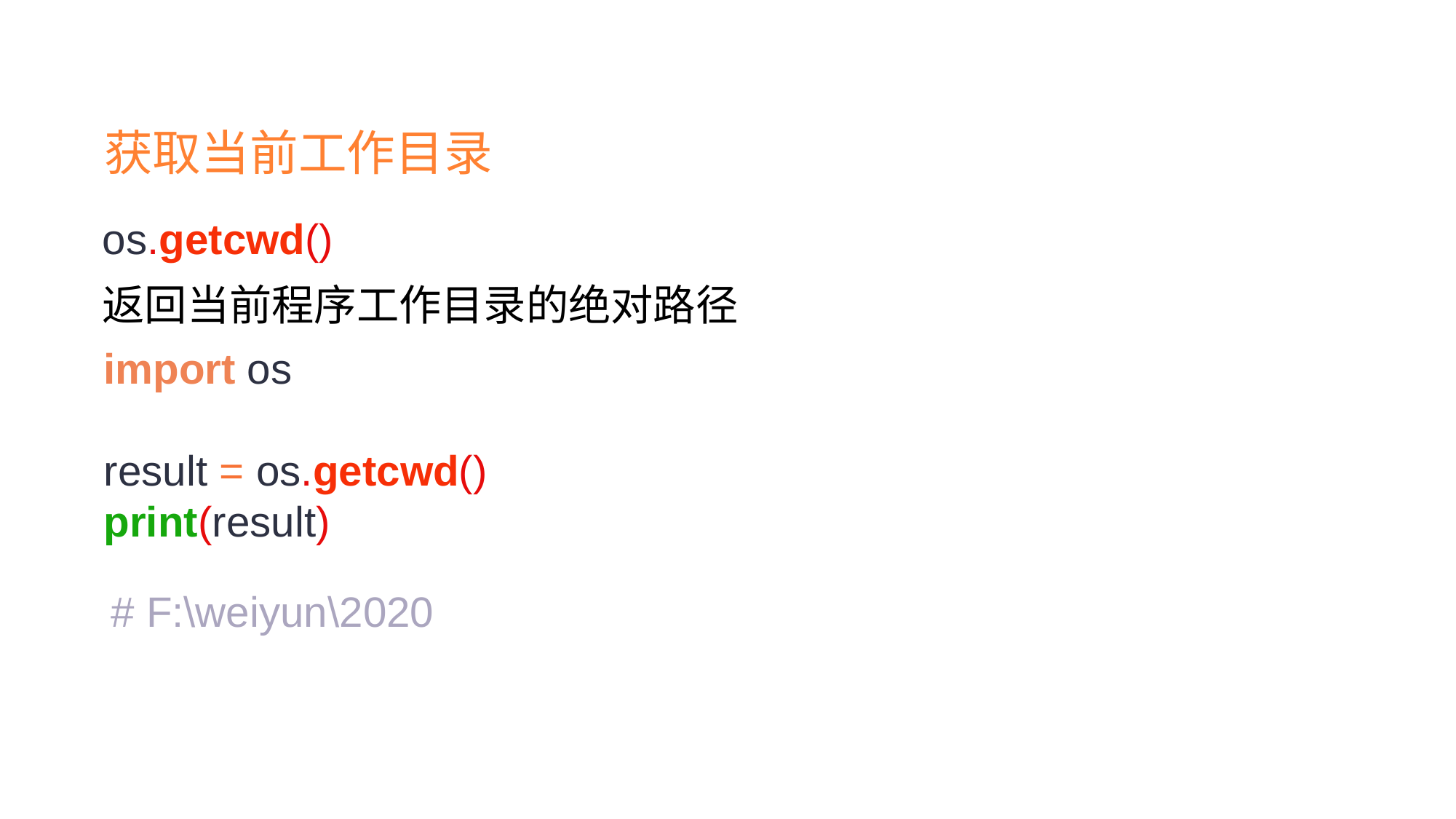

获取当前工作目录
os.getcwd()
返回当前程序工作目录的绝对路径
import os
result = os.getcwd()
print(result)
# F:\weiyun\2020